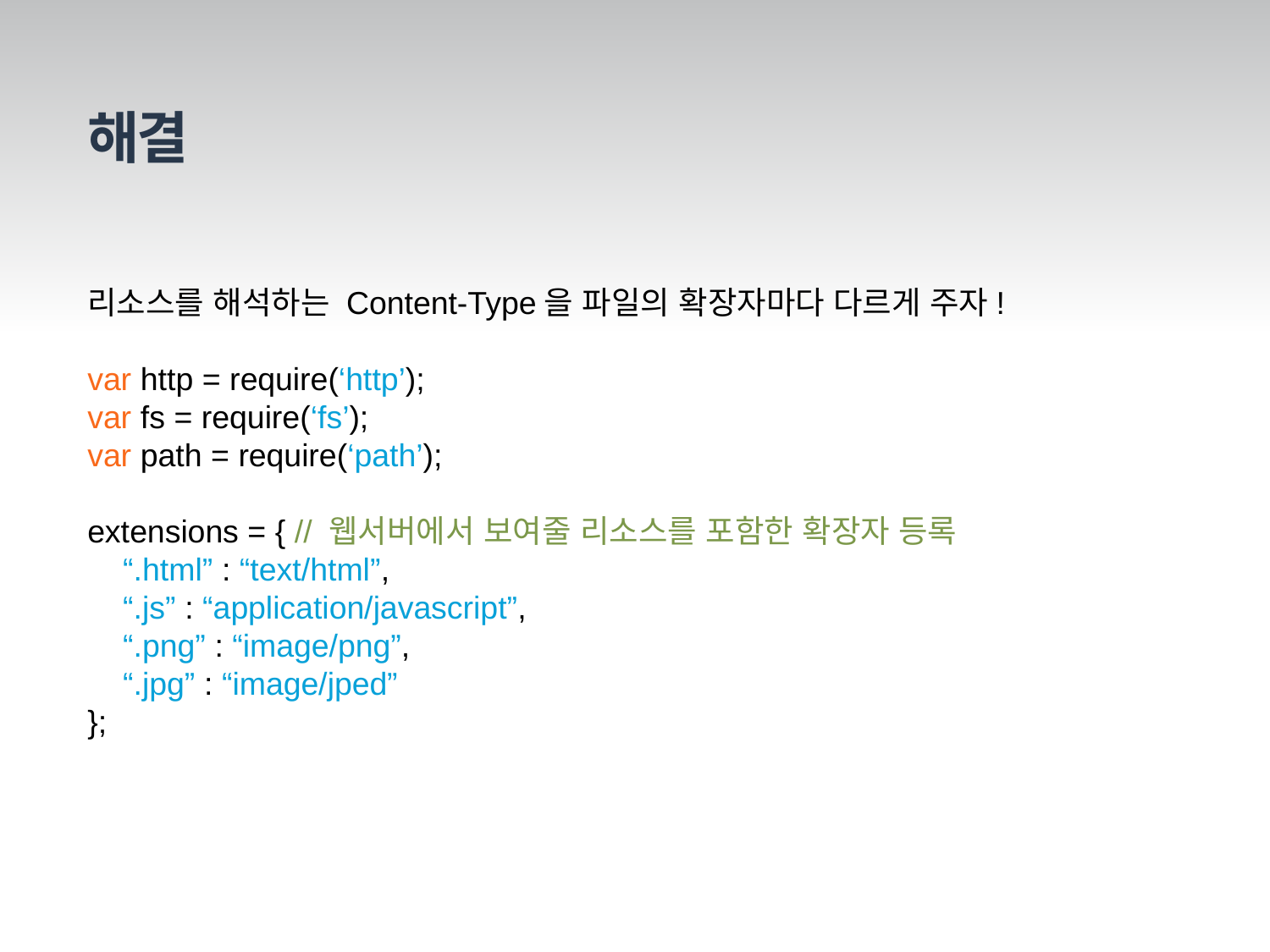

해결
리소스를 해석하는 Content-Type을 파일의 확장자마다 다르게 주자!

var http = require(‘http’);
var fs = require(‘fs’);
var path = require(‘path’);

extensions = { // 웹서버에서 보여줄 리소스를 포함한 확장자 등록
    “.html” : “text/html”,
    “.js” : “application/javascript”,
    “.png” : “image/png”,
    “.jpg” : “image/jped”
};